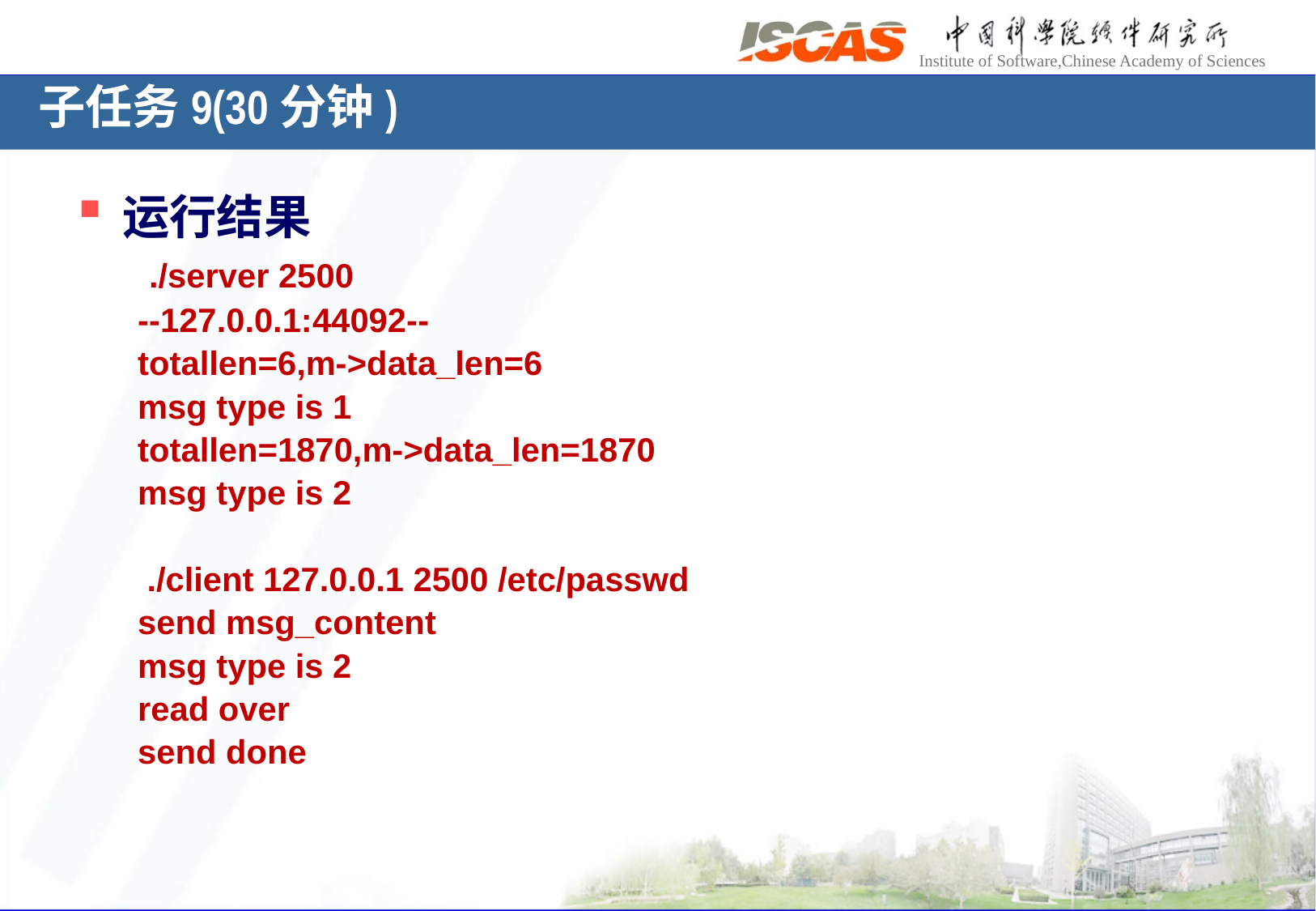

子任务9(30分钟)
运行结果
 ./server 2500
--127.0.0.1:44092--
totallen=6,m->data_len=6
msg type is 1
totallen=1870,m->data_len=1870
msg type is 2

 ./client 127.0.0.1 2500 /etc/passwd
send msg_content
msg type is 2
read over
send done